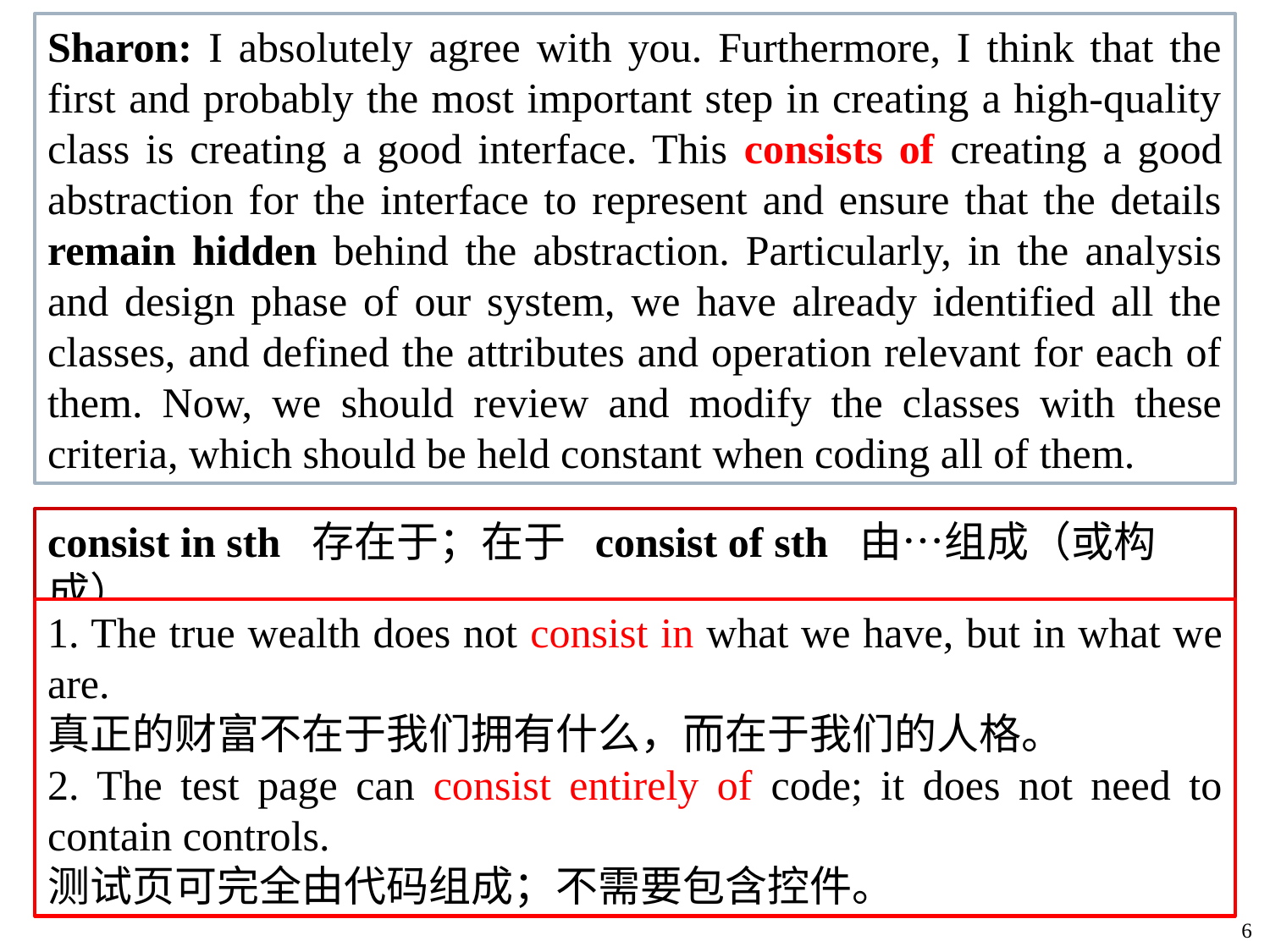

Sharon: I absolutely agree with you. Furthermore, I think that the first and probably the most important step in creating a high-quality class is creating a good interface. This consists of creating a good abstraction for the interface to represent and ensure that the details remain hidden behind the abstraction. Particularly, in the analysis and design phase of our system, we have already identified all the classes, and defined the attributes and operation relevant for each of them. Now, we should review and modify the classes with these criteria, which should be held constant when coding all of them.
consist in sth  存在于；在于  consist of sth  由…组成（或构成）
1. The true wealth does not consist in what we have, but in what we are.
真正的财富不在于我们拥有什么，而在于我们的人格。
2. The test page can consist entirely of code; it does not need to contain controls.
测试页可完全由代码组成；不需要包含控件。
6